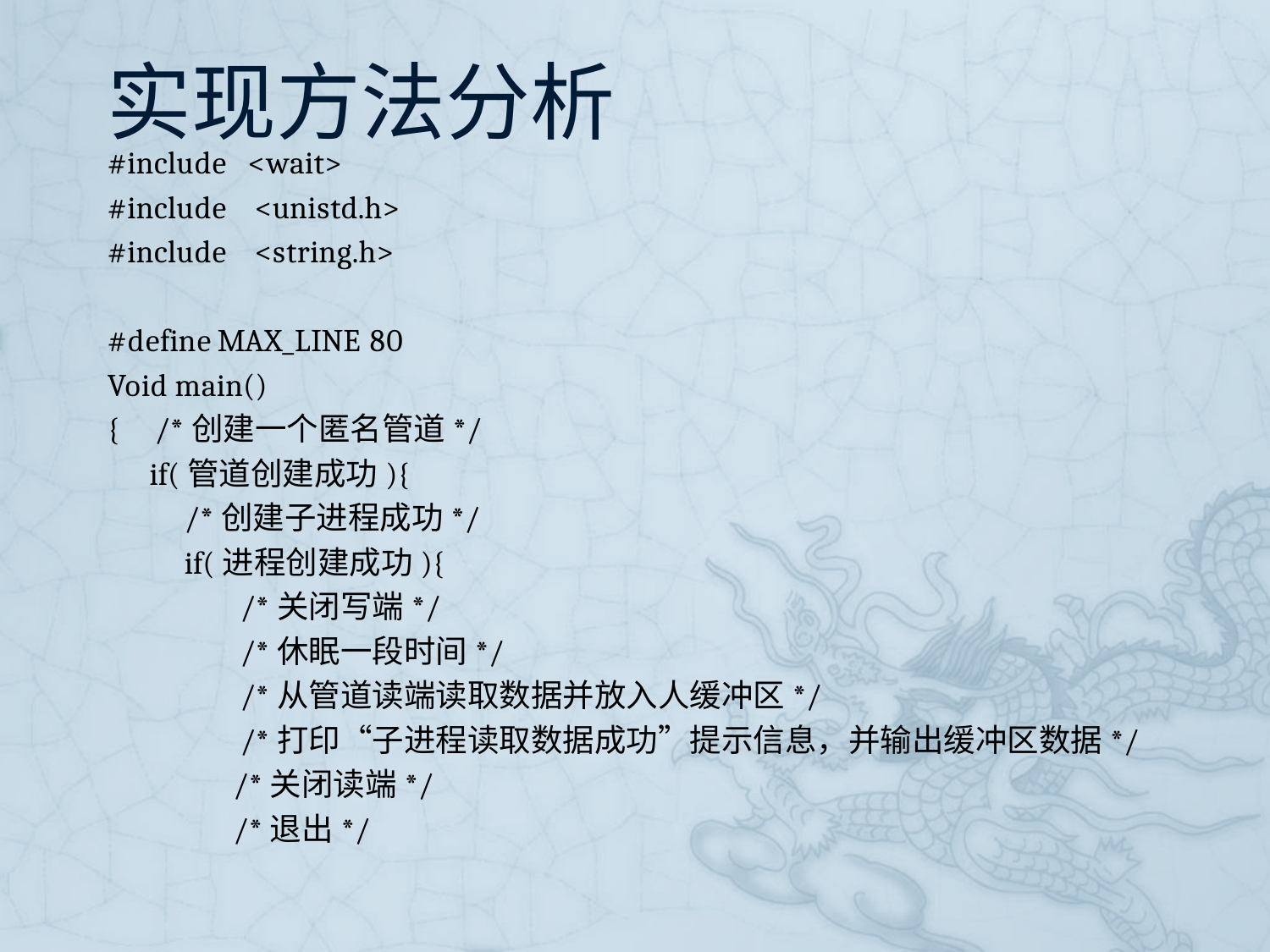

# 实现方法分析
#include   <wait>
#include    <unistd.h>
#include    <string.h>

#define MAX_LINE 80
Void main()
{     /*创建一个匿名管道*/
      if(管道创建成功){
           /*创建子进程成功*/
           if(进程创建成功){
                   /*关闭写端*/
                   /*休眠一段时间*/
                   /*从管道读端读取数据并放入人缓冲区*/
                   /*打印“子进程读取数据成功”提示信息，并输出缓冲区数据*/
                  /*关闭读端*/
                  /*退出*/